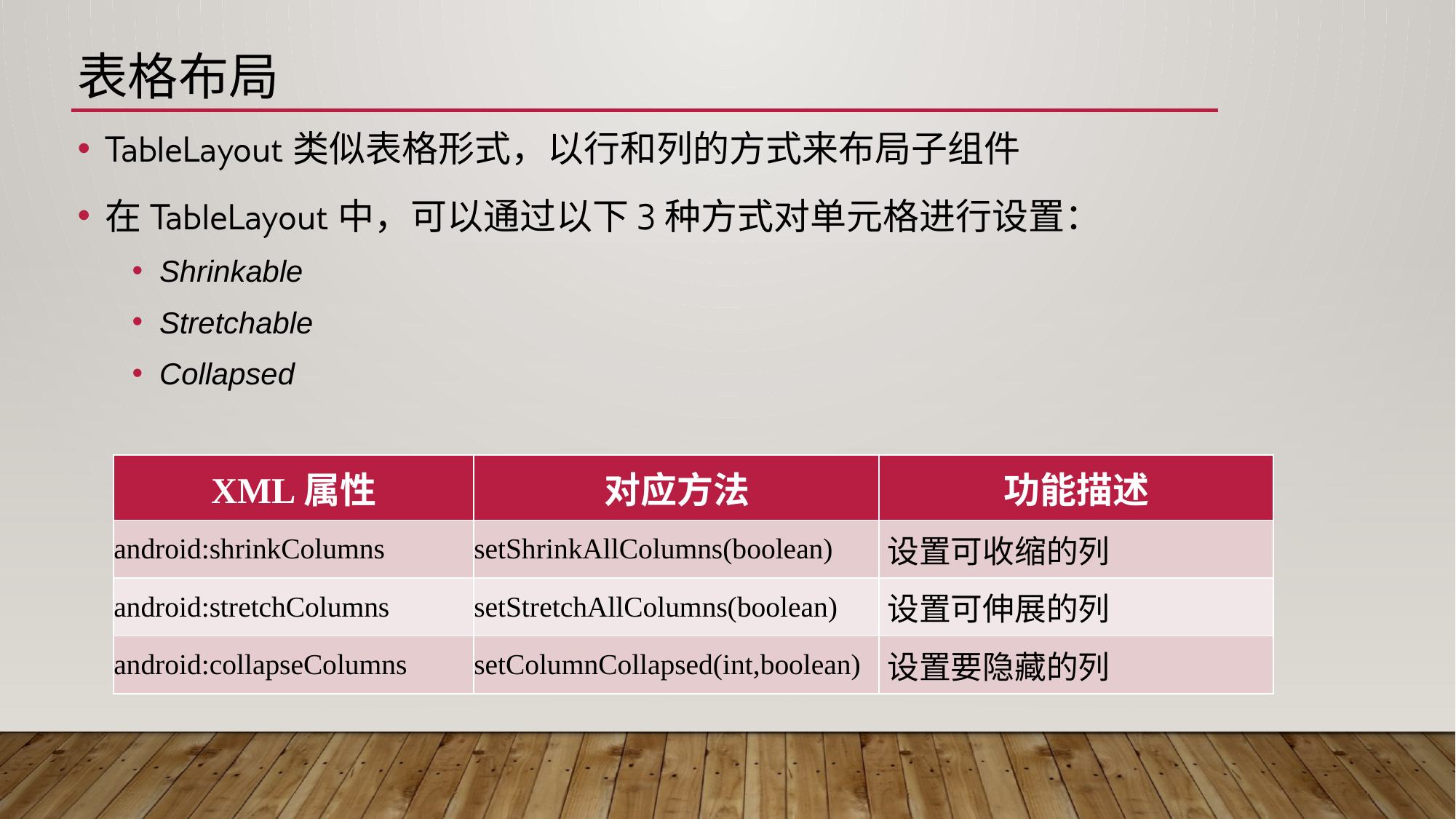

# 表格布局
TableLayout类似表格形式，以行和列的方式来布局子组件
在TableLayout中，可以通过以下3种方式对单元格进行设置：
Shrinkable
Stretchable
Collapsed
| XML属性 | 对应方法 | 功能描述 |
| --- | --- | --- |
| android:shrinkColumns | setShrinkAllColumns(boolean) | 设置可收缩的列 |
| android:stretchColumns | setStretchAllColumns(boolean) | 设置可伸展的列 |
| android:collapseColumns | setColumnCollapsed(int,boolean) | 设置要隐藏的列 |